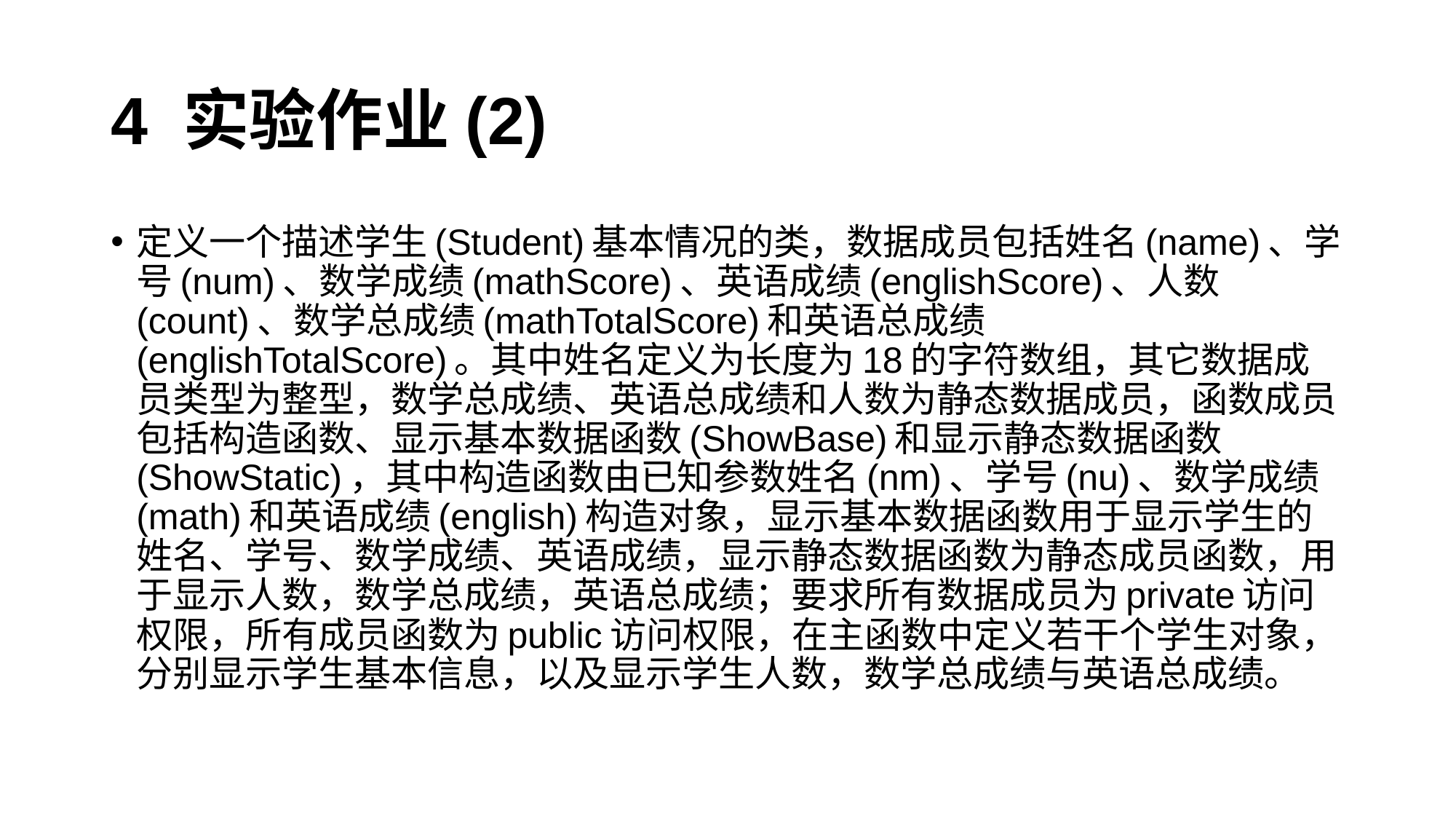

# 4 实验作业(2)
定义一个描述学生(Student)基本情况的类，数据成员包括姓名(name)、学号(num)、数学成绩(mathScore)、英语成绩(englishScore)、人数(count)、数学总成绩(mathTotalScore)和英语总成绩(englishTotalScore)。其中姓名定义为长度为18的字符数组，其它数据成员类型为整型，数学总成绩、英语总成绩和人数为静态数据成员，函数成员包括构造函数、显示基本数据函数(ShowBase)和显示静态数据函数(ShowStatic)，其中构造函数由已知参数姓名(nm)、学号(nu)、数学成绩(math)和英语成绩(english)构造对象，显示基本数据函数用于显示学生的姓名、学号、数学成绩、英语成绩，显示静态数据函数为静态成员函数，用于显示人数，数学总成绩，英语总成绩；要求所有数据成员为private访问权限，所有成员函数为public访问权限，在主函数中定义若干个学生对象，分别显示学生基本信息，以及显示学生人数，数学总成绩与英语总成绩。